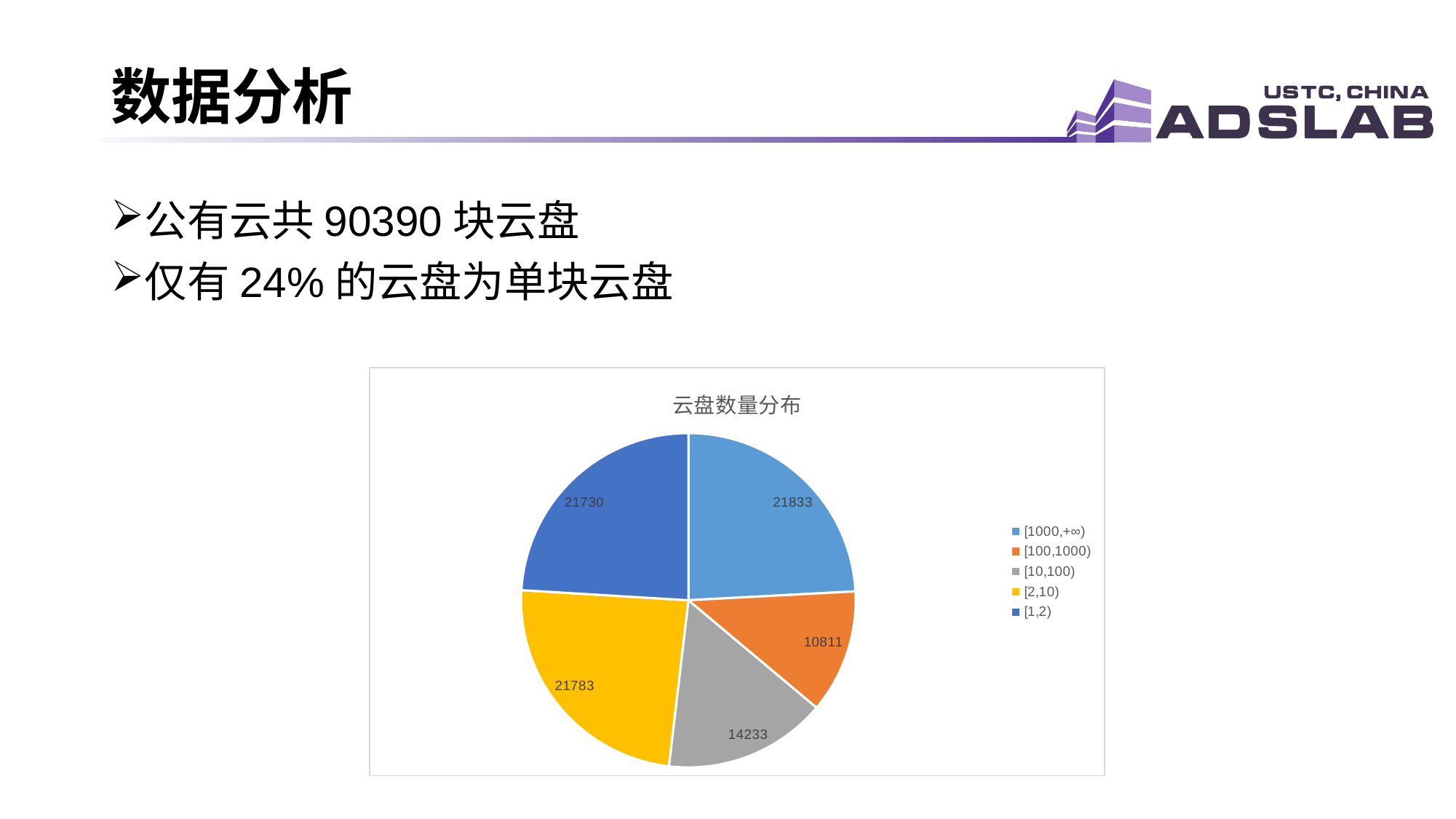

# 数据分析
公有云共90390块云盘
仅有24%的云盘为单块云盘

### Chart: 云盘数量分布

| Category |  |
|---|---|
| [1000,+∞) | 21833.0 |
| [100,1000) | 10811.0 |
| [10,100) | 14233.0 |
| [2,10) | 21783.0 |
| [1,2) | 21730.0 |
2